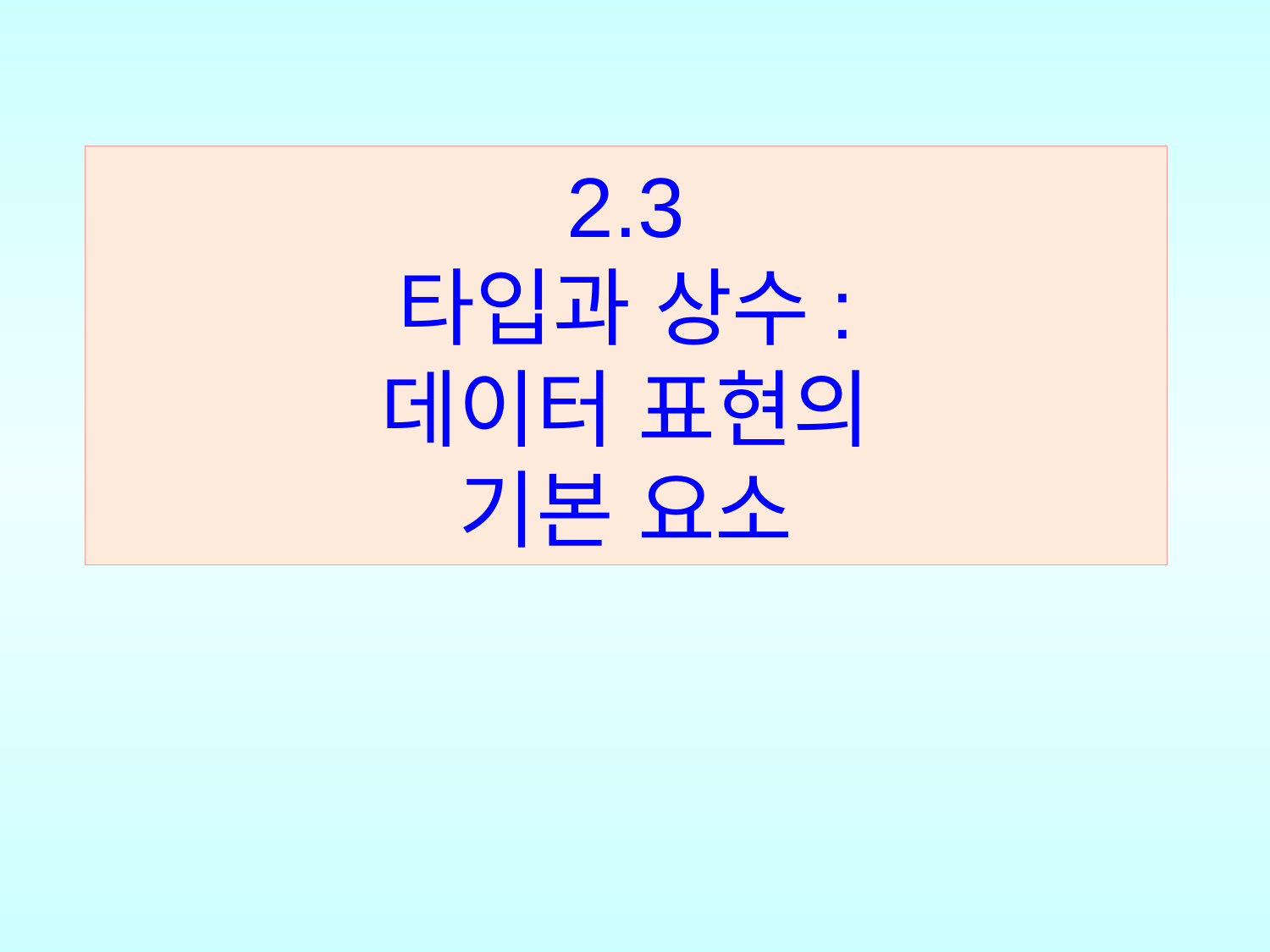

2.3
타입과 상수:
데이터 표현의
기본 요소